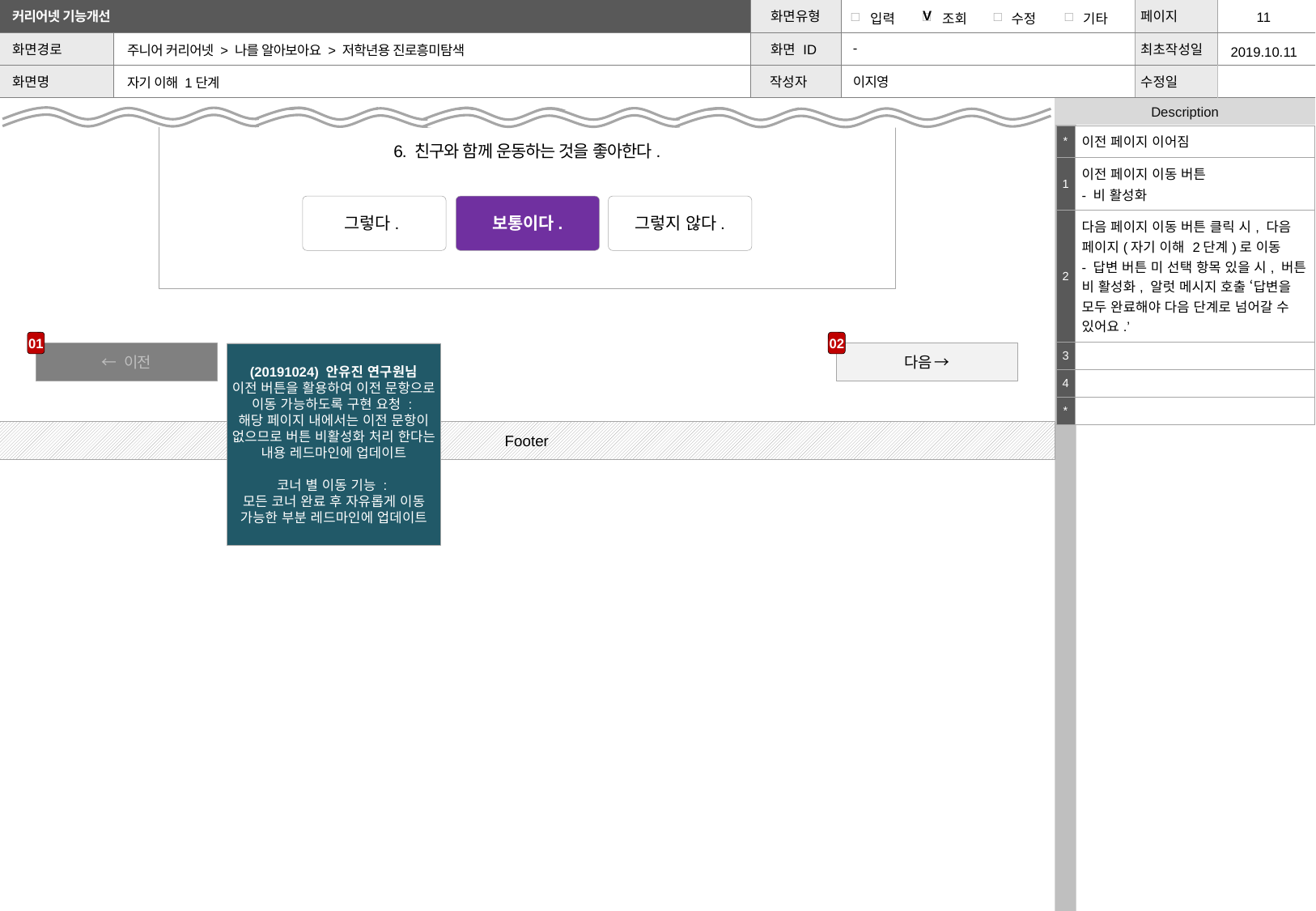

|  |  | V |  |  |  |  |  |
| --- | --- | --- | --- | --- | --- | --- | --- |
2019.10.11
주니어 커리어넷 > 나를 알아보아요 > 저학년용 진로흥미탐색
-
이지영
자기 이해 1단계

6. 친구와 함께 운동하는 것을 좋아한다.

| \* | 이전 페이지 이어짐 |
| --- | --- |
| 1 | 이전 페이지 이동 버튼 - 비 활성화 |
| 2 | 다음 페이지 이동 버튼 클릭 시, 다음 페이지(자기 이해 2단계)로 이동 - 답변 버튼 미 선택 항목 있을 시, 버튼 비 활성화, 알럿 메시지 호출 ‘답변을 모두 완료해야 다음 단계로 넘어갈 수 있어요.’ |
| 3 |  |
| 4 |  |
| \* |  |
그렇다.
보통이다.
그렇지 않다.
01
02
← 이전
다음 →
(20191024) 안유진 연구원님
이전 버튼을 활용하여 이전 문항으로 이동 가능하도록 구현 요청 :
해당 페이지 내에서는 이전 문항이 없으므로 버튼 비활성화 처리 한다는 내용 레드마인에 업데이트

코너 별 이동 기능 :
모든 코너 완료 후 자유롭게 이동 가능한 부분 레드마인에 업데이트
Footer